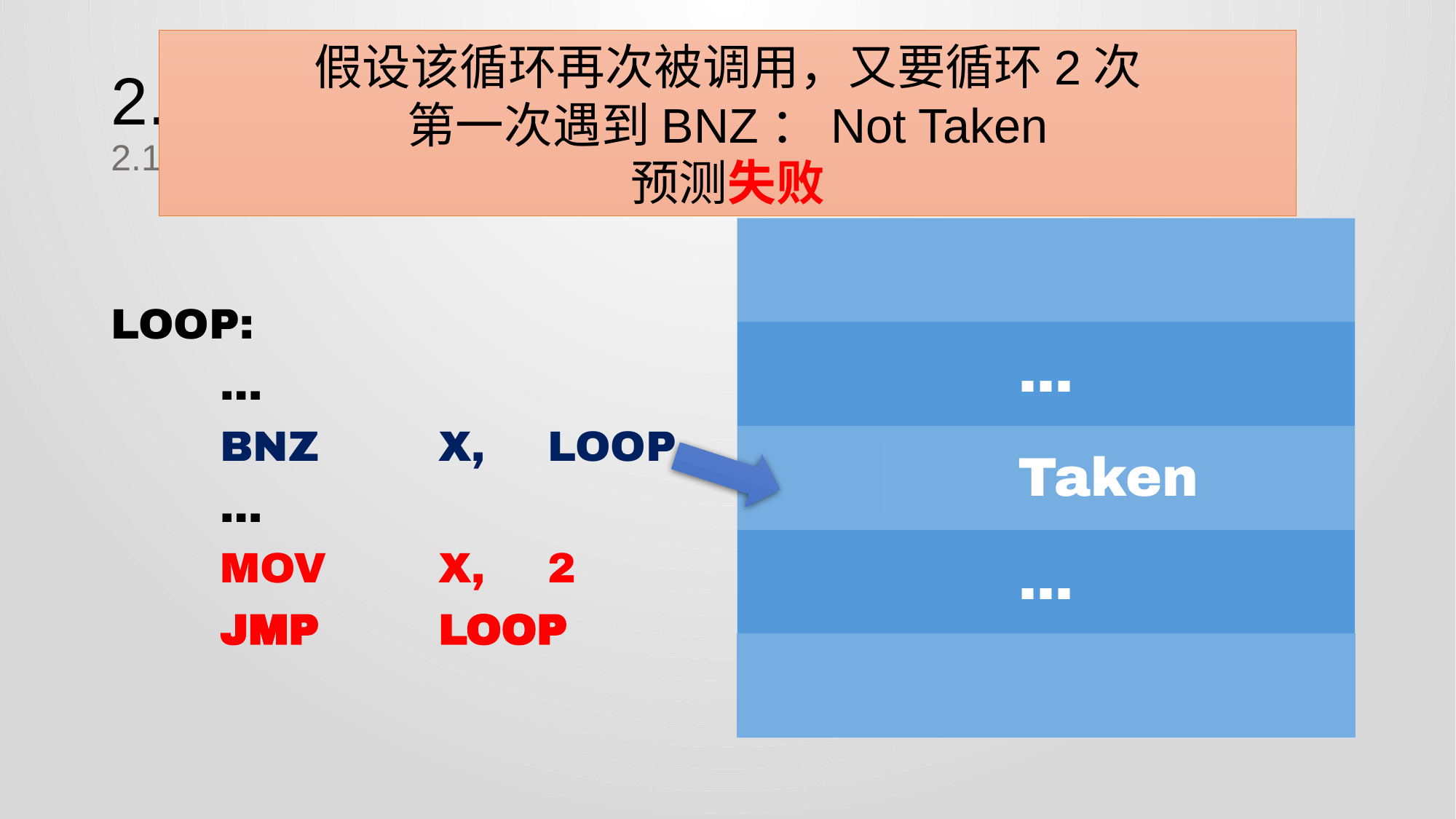

假设该循环再次被调用，又要循环2次
第一次遇到BNZ：Not Taken
预测失败
# 2.	分支预测 2.1.	简介		2.1.5.	分支历史表（BHT，Branch History Table）
LOOP:
	…
	BNZ		X,	LOOP
	…
	MOV		X,	2
	JMP		LOOP
|  |
| --- |
| … |
| Not Taken |
| … |
|  |